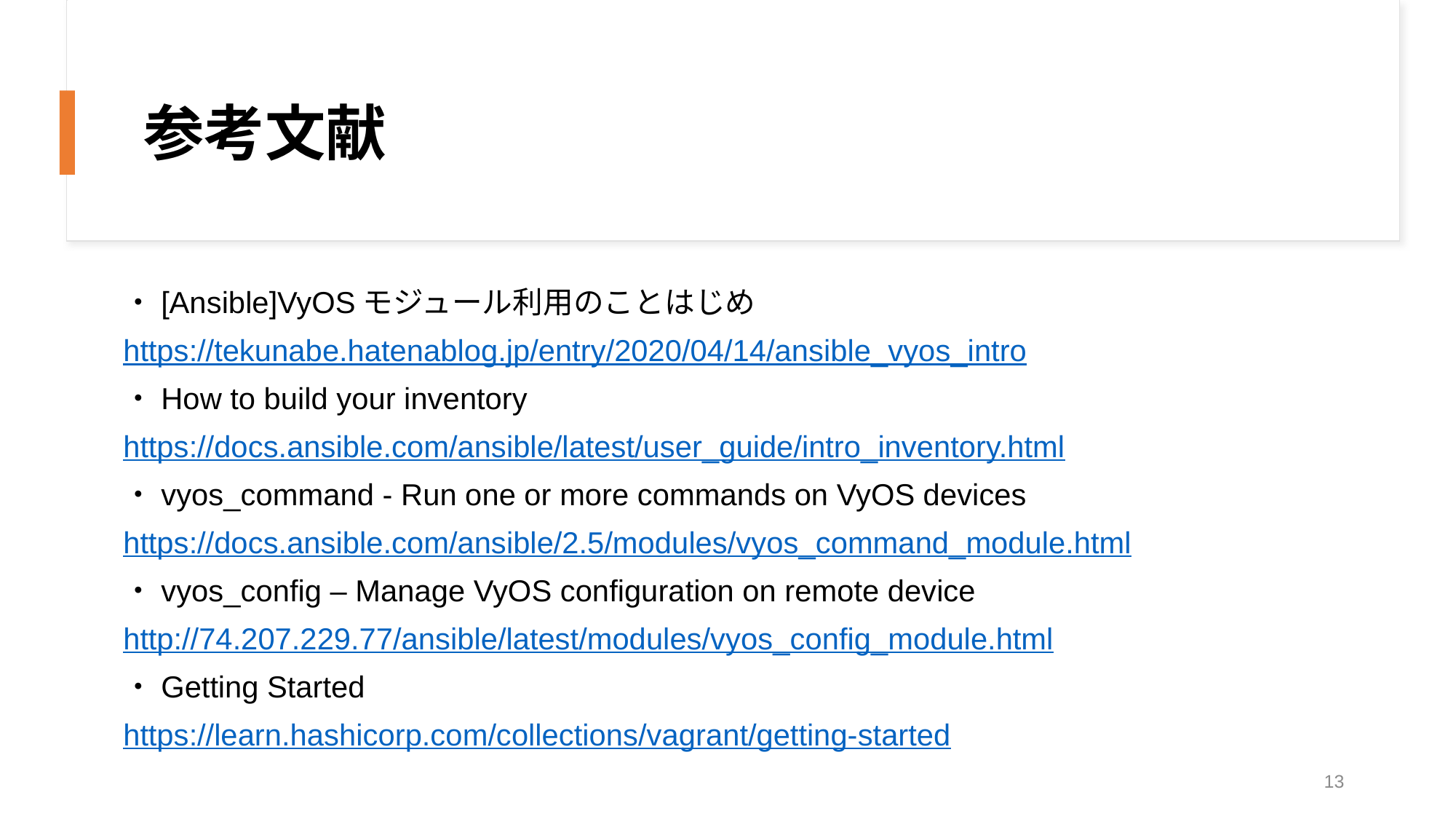

# 参考文献

・[Ansible]VyOSモジュール利用のことはじめ
https://tekunabe.hatenablog.jp/entry/2020/04/14/ansible_vyos_intro
・How to build your inventory
https://docs.ansible.com/ansible/latest/user_guide/intro_inventory.html
・vyos_command - Run one or more commands on VyOS devices
https://docs.ansible.com/ansible/2.5/modules/vyos_command_module.html
・vyos_config – Manage VyOS configuration on remote device
http://74.207.229.77/ansible/latest/modules/vyos_config_module.html
・Getting Started
https://learn.hashicorp.com/collections/vagrant/getting-started

13